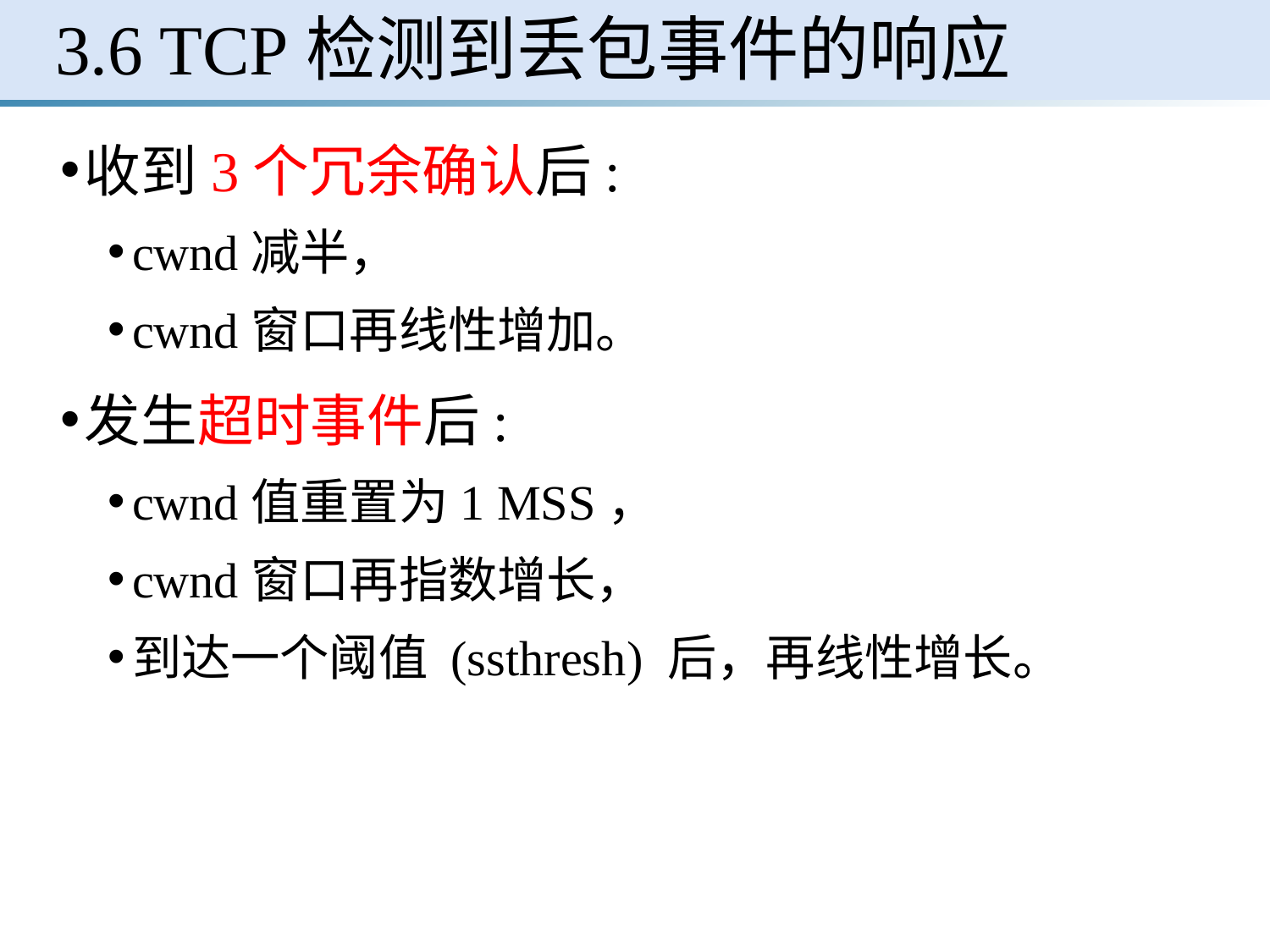

# 3.6 TCP检测到丢包事件的响应
收到3个冗余确认后:
cwnd减半，
cwnd窗口再线性增加。
发生超时事件后:
cwnd值重置为1 MSS，
cwnd窗口再指数增长，
到达一个阈值 (ssthresh) 后，再线性增长。